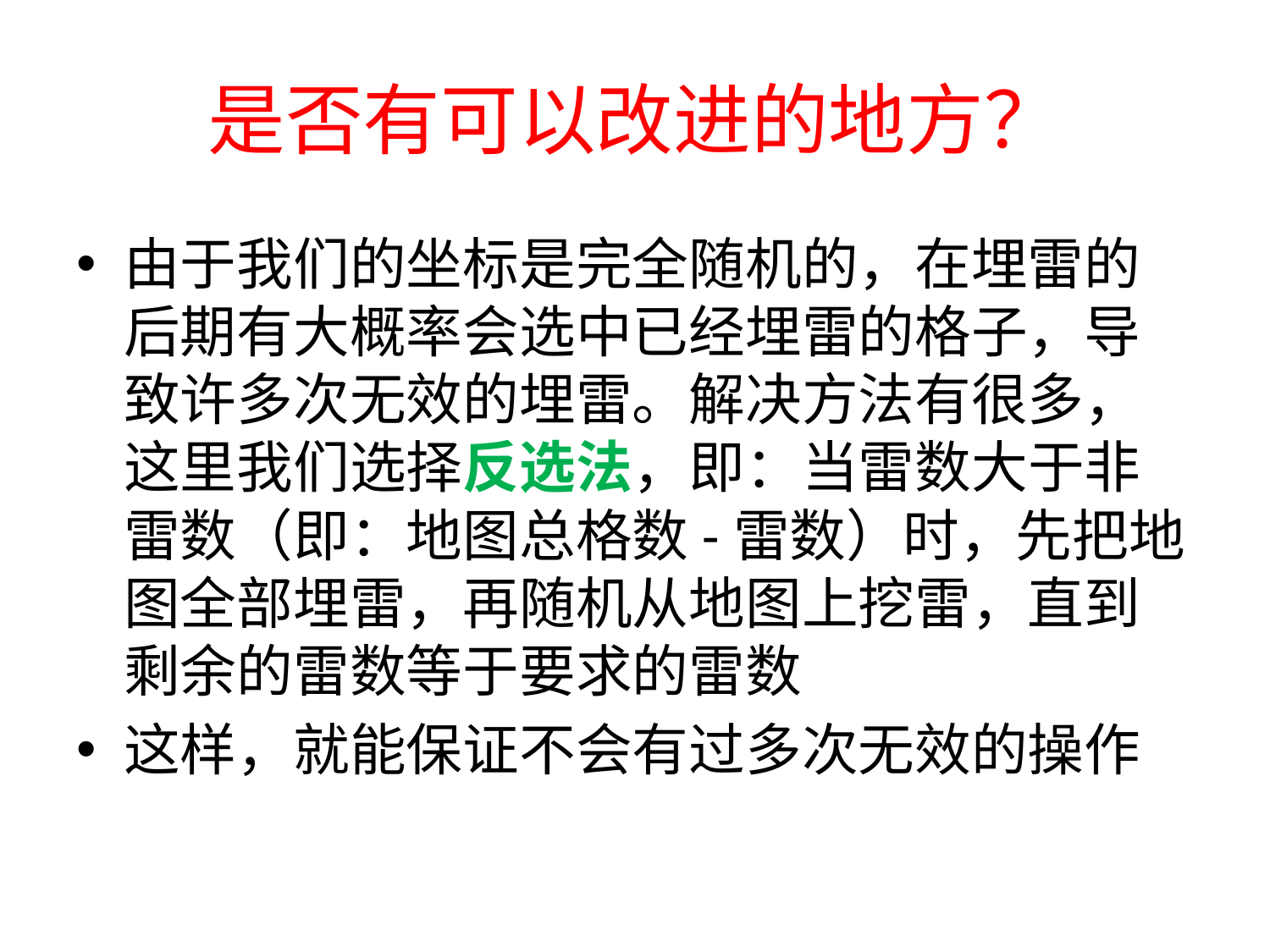

# 是否有可以改进的地方？
由于我们的坐标是完全随机的，在埋雷的后期有大概率会选中已经埋雷的格子，导致许多次无效的埋雷。解决方法有很多，这里我们选择反选法，即：当雷数大于非雷数（即：地图总格数-雷数）时，先把地图全部埋雷，再随机从地图上挖雷，直到剩余的雷数等于要求的雷数
这样，就能保证不会有过多次无效的操作